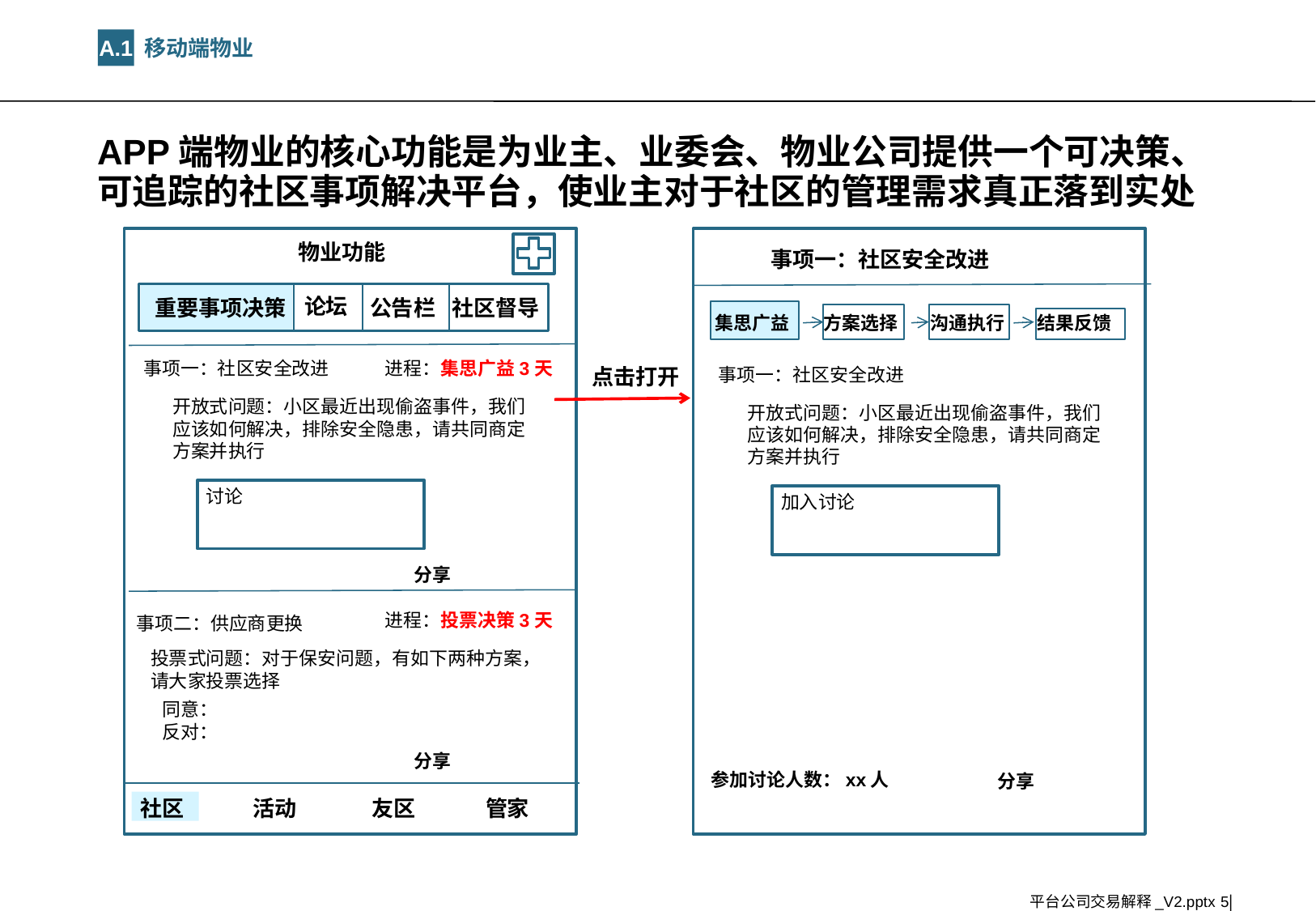

A.1
移动端物业
# APP端物业的核心功能是为业主、业委会、物业公司提供一个可决策、可追踪的社区事项解决平台，使业主对于社区的管理需求真正落到实处

物业功能
事项一：社区安全改进

论坛
重要事项决策
公告栏
社区督导

集思广益
方案选择
沟通执行
结果反馈
事项一：社区安全改进
进程：集思广益3天
点击打开
事项一：社区安全改进
开放式问题：小区最近出现偷盗事件，我们应该如何解决，排除安全隐患，请共同商定方案并执行
开放式问题：小区最近出现偷盗事件，我们应该如何解决，排除安全隐患，请共同商定方案并执行

讨论

加入讨论
分享
进程：投票决策3天
事项二：供应商更换
投票式问题：对于保安问题，有如下两种方案，请大家投票选择
同意：
反对：
分享
参加讨论人数：xx人
分享

社区
活动
友区
管家
Document number
5